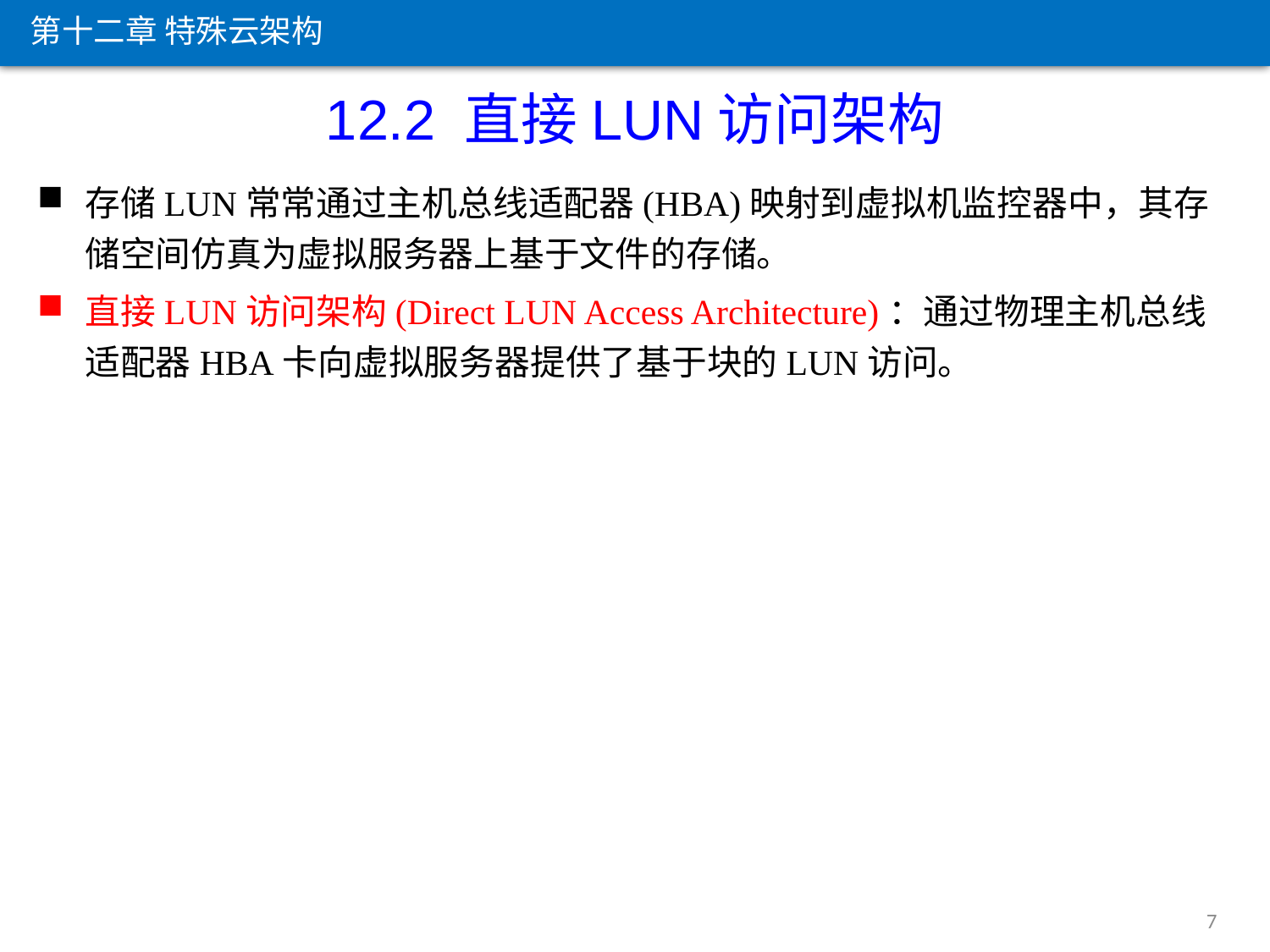

第十二章 特殊云架构
12.2 直接LUN访问架构
存储LUN常常通过主机总线适配器(HBA)映射到虚拟机监控器中，其存储空间仿真为虚拟服务器上基于文件的存储。
直接LUN访问架构(Direct LUN Access Architecture)：通过物理主机总线适配器HBA卡向虚拟服务器提供了基于块的LUN访问。
7